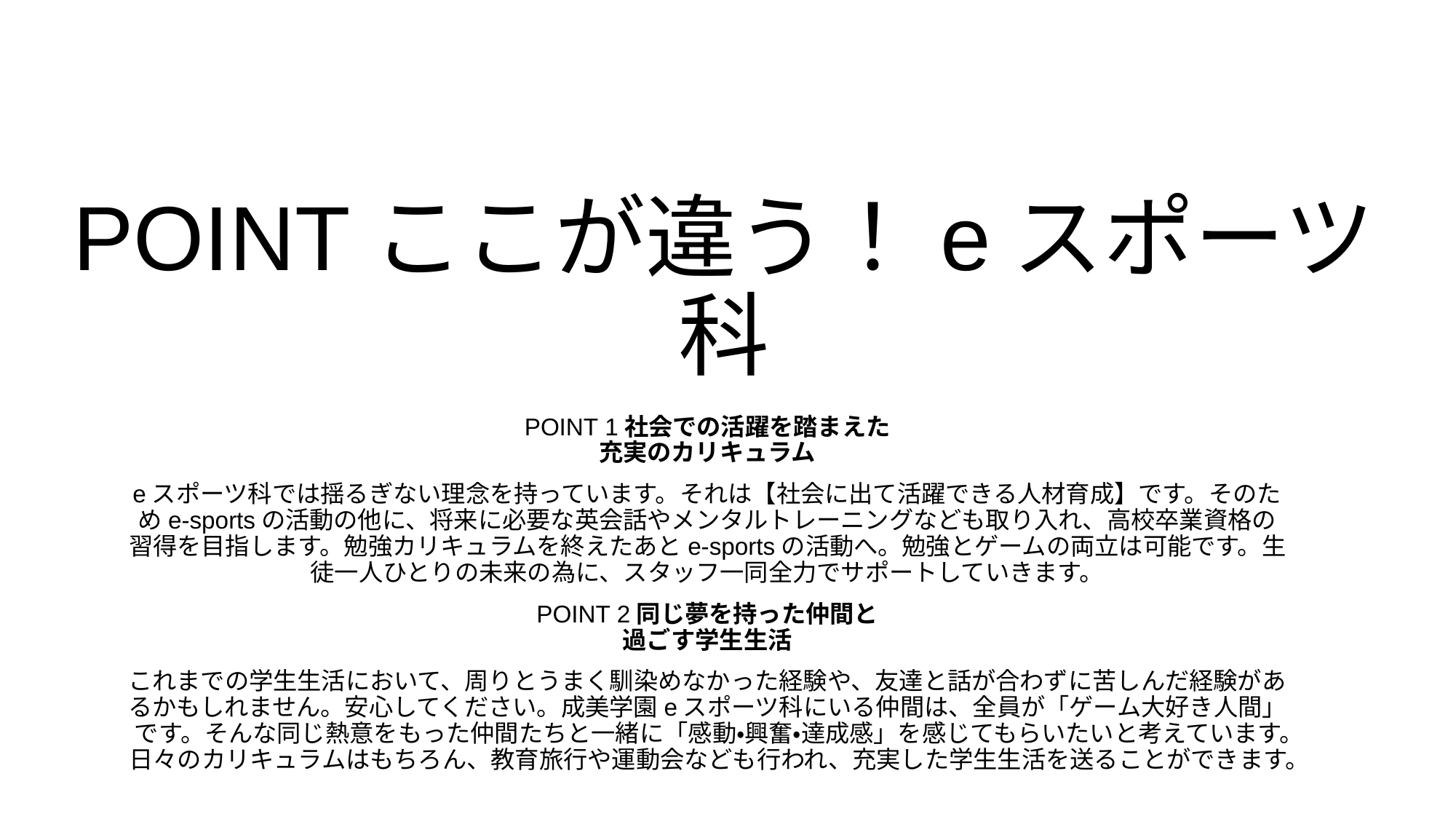

# POINTここが違う！eスポーツ科
POINT 1社会での活躍を踏まえた
充実のカリキュラム
eスポーツ科では揺るぎない理念を持っています。それは【社会に出て活躍できる人材育成】です。そのためe-sportsの活動の他に、将来に必要な英会話やメンタルトレーニングなども取り入れ、高校卒業資格の習得を目指します。勉強カリキュラムを終えたあとe-sportsの活動へ。勉強とゲームの両立は可能です。生徒一人ひとりの未来の為に、スタッフ一同全力でサポートしていきます。
POINT 2同じ夢を持った仲間と
過ごす学生生活
これまでの学生生活において、周りとうまく馴染めなかった経験や、友達と話が合わずに苦しんだ経験があるかもしれません。安心してください。成美学園eスポーツ科にいる仲間は、全員が「ゲーム大好き人間」です。そんな同じ熱意をもった仲間たちと一緒に「感動・興奮・達成感」を感じてもらいたいと考えています。日々のカリキュラムはもちろん、教育旅行や運動会なども行われ、充実した学生生活を送ることができます。